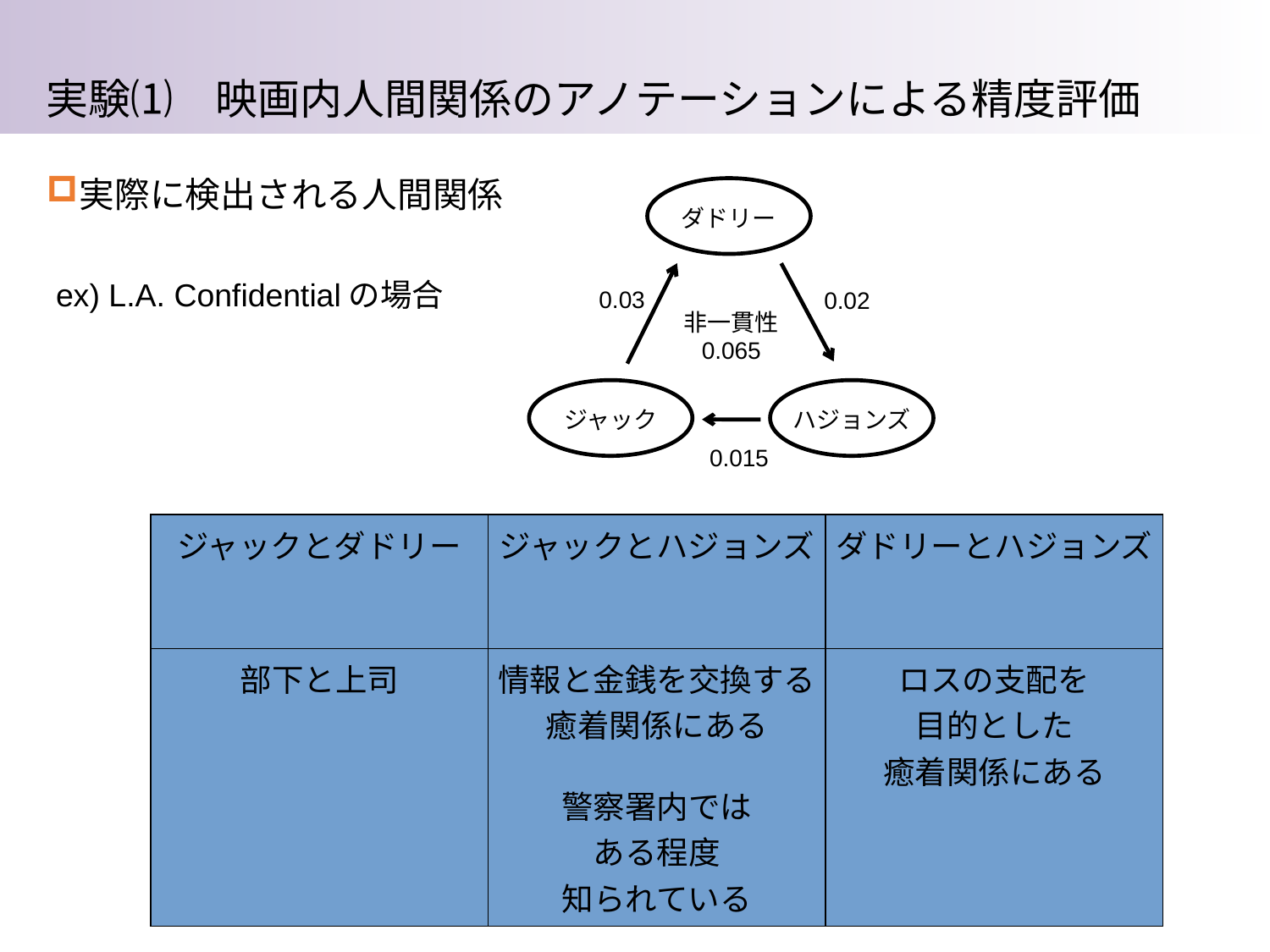

実験⑴　映画内人間関係のアノテーションによる精度評価
実際に検出される人間関係

ダドリー

ex) L.A. Confidentialの場合
0.03
0.02
非一貫性
0.065

ジャック
ハジョンズ

0.015
| ジャックとダドリー | ジャックとハジョンズ | ダドリーとハジョンズ |
| --- | --- | --- |
| 部下と上司 | 情報と金銭を交換する 癒着関係にある 警察署内では ある程度 知られている | ロスの支配を 目的とした 癒着関係にある |